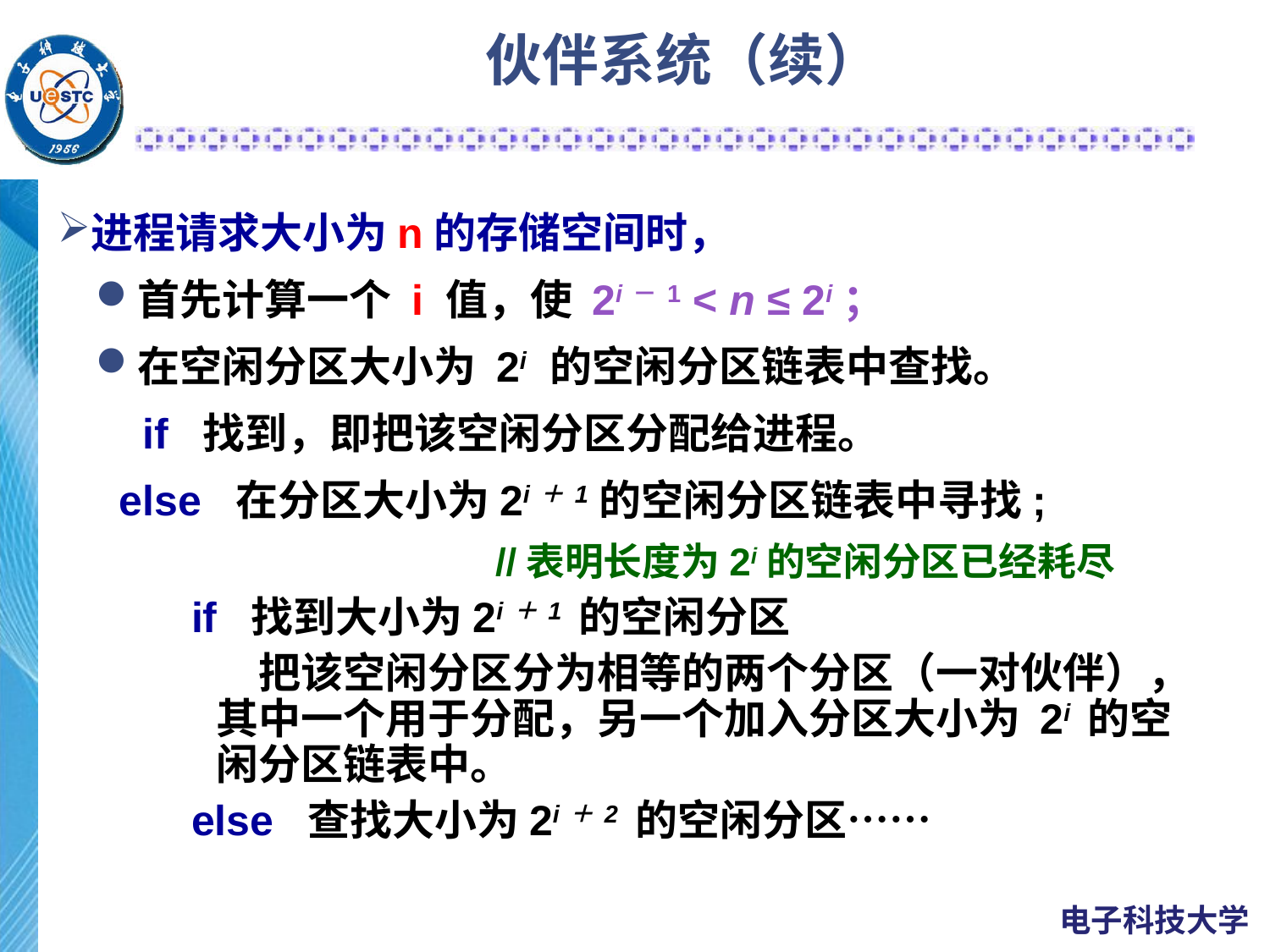

# 伙伴系统（续）
进程请求大小为n的存储空间时，
首先计算一个 i 值，使 2i－1 < n ≤ 2i；
在空闲分区大小为 2i  的空闲分区链表中查找。
    if  找到，即把该空闲分区分配给进程。
  else  在分区大小为2i＋1的空闲分区链表中寻找;
                               //表明长度为2i的空闲分区已经耗尽
if  找到大小为2i＋1 的空闲分区
      把该空闲分区分为相等的两个分区（一对伙伴），其中一个用于分配，另一个加入分区大小为 2i 的空闲分区链表中。
else  查找大小为2i＋2 的空闲分区……